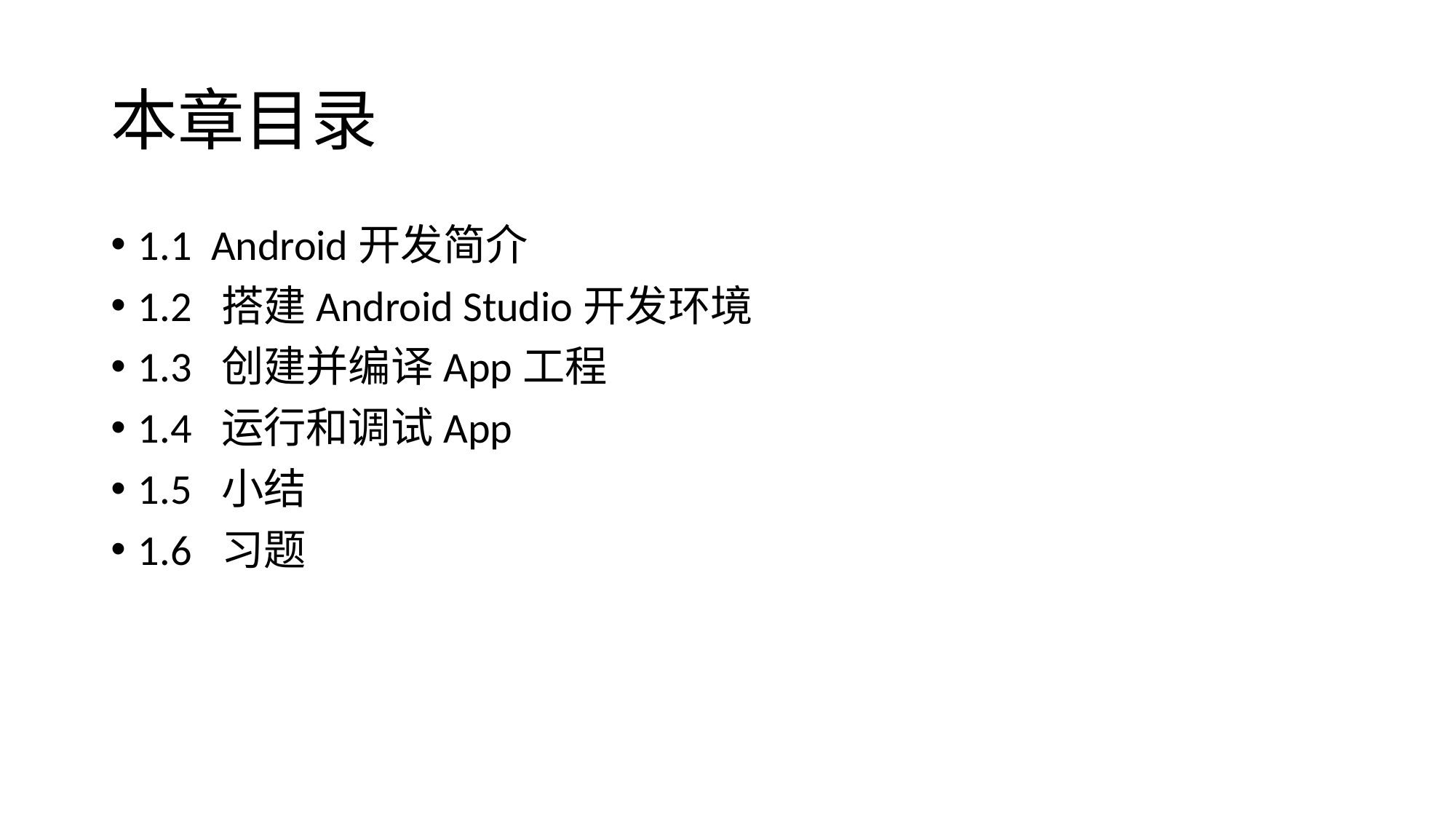

# 本章目录
1.1  Android开发简介
1.2  搭建Android Studio开发环境
1.3  创建并编译App工程
1.4  运行和调试App
1.5  小结
1.6  习题